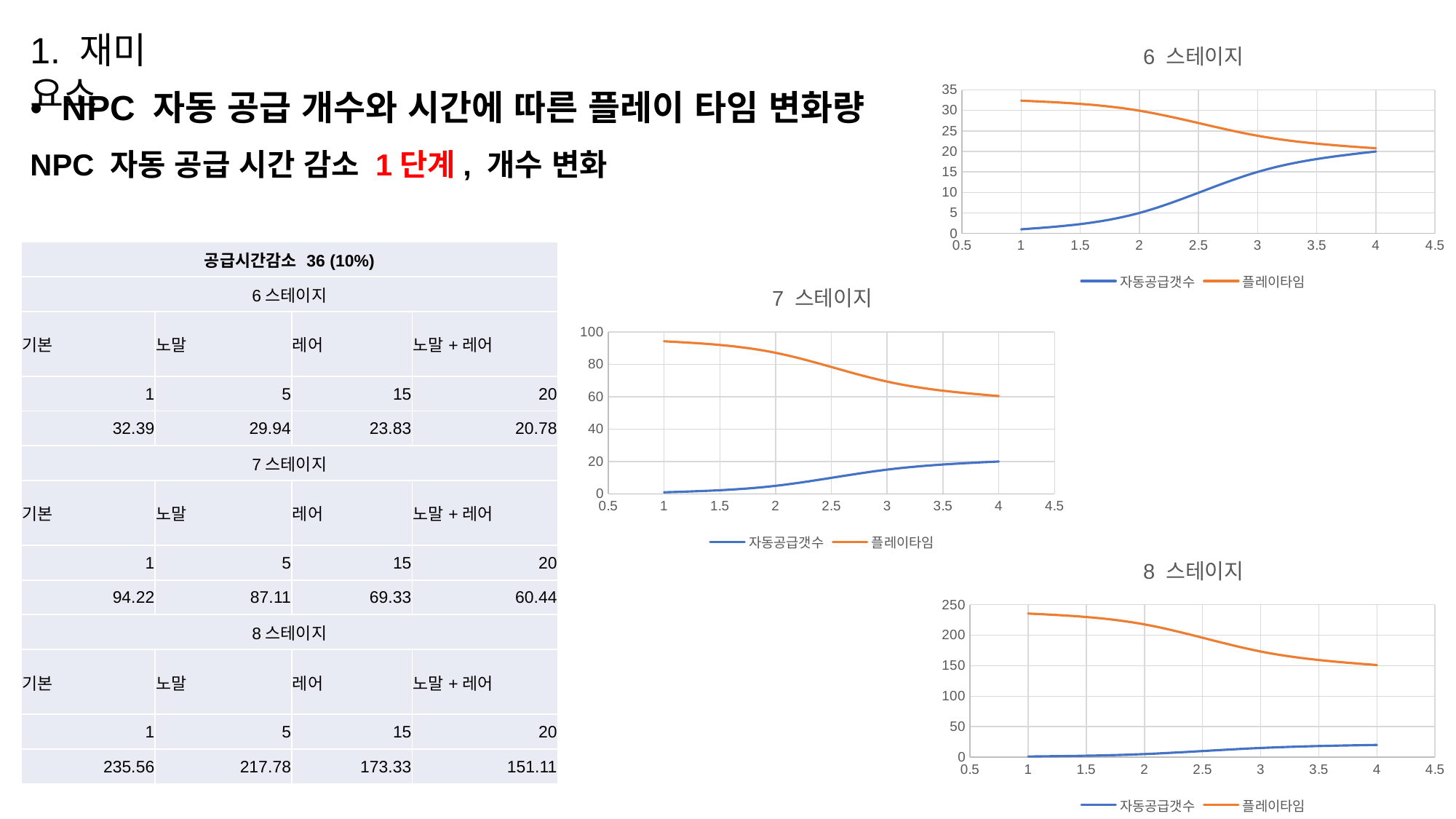

1. 재미 요소

### Chart: 6 스테이지

| Category | 자동공급갯수 | 플레이타임 |
|---|---|---|
•  NPC 자동 공급 개수와 시간에 따른 플레이 타임 변화량
NPC 자동 공급 시간 감소 1단계, 개수 변화
| 공급시간감소 36 (10%) |  |  |  |
| --- | --- | --- | --- |
| 6스테이지 |  |  |  |
| 기본 | 노말 | 레어 | 노말+레어 |
| 1 | 5 | 15 | 20 |
| 32.39 | 29.94 | 23.83 | 20.78 |
| 7스테이지 |  |  |  |
| 기본 | 노말 | 레어 | 노말+레어 |
| 1 | 5 | 15 | 20 |
| 94.22 | 87.11 | 69.33 | 60.44 |
| 8스테이지 |  |  |  |
| 기본 | 노말 | 레어 | 노말+레어 |
| 1 | 5 | 15 | 20 |
| 235.56 | 217.78 | 173.33 | 151.11 |

### Chart: 7 스테이지

| Category | 자동공급갯수 | 플레이타임 |
|---|---|---|

### Chart: 8 스테이지

| Category | 자동공급갯수 | 플레이타임 |
|---|---|---|